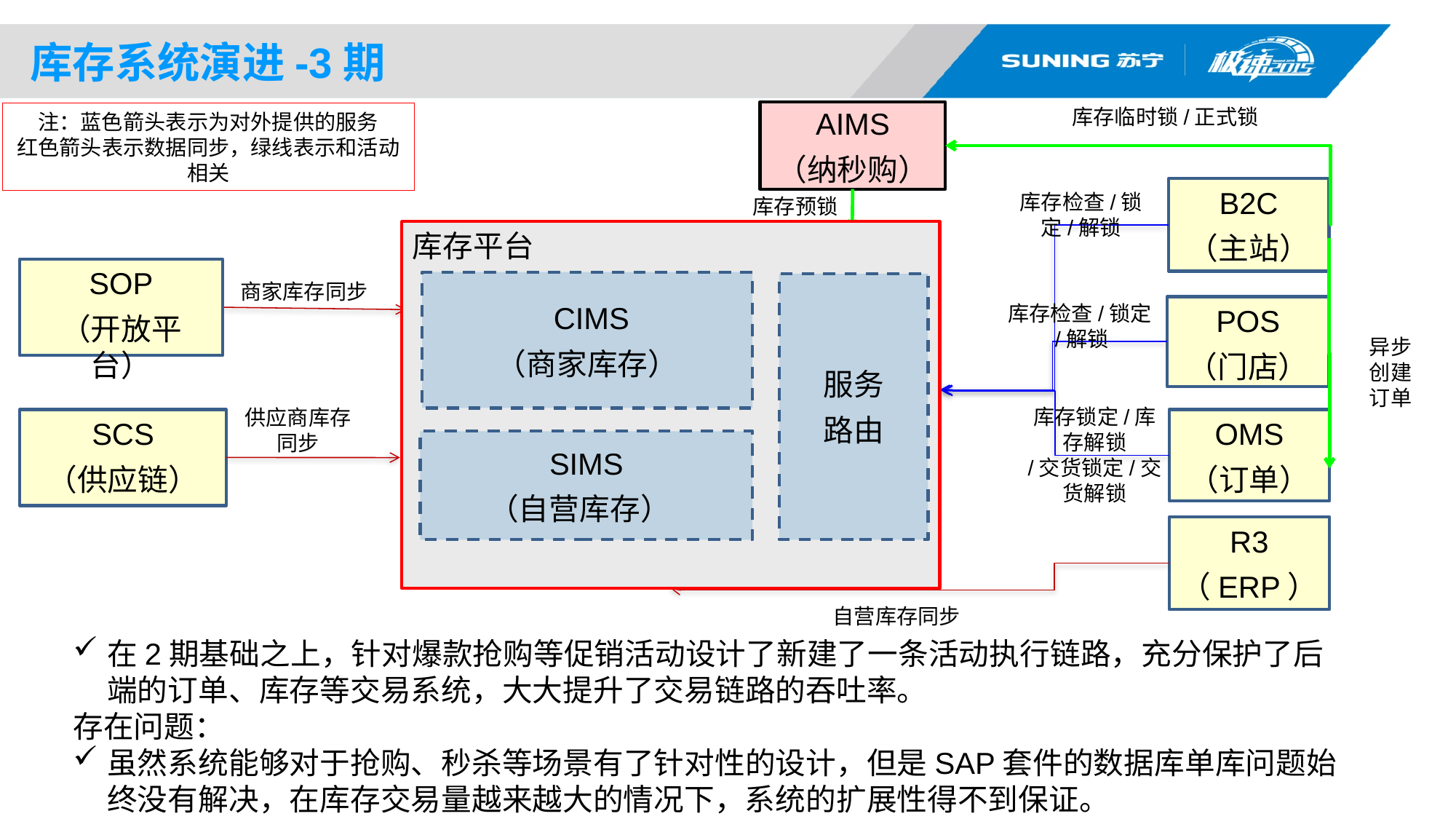

库存系统演进-3期

库存临时锁/正式锁
AIMS
（纳秒购）
注：蓝色箭头表示为对外提供的服务
红色箭头表示数据同步，绿线表示和活动相关
B2C
（主站）
库存检查/锁定/解锁
库存预锁
库存平台
库存预锁
SOP
（开放平台）

 CIMS
（商家库存）

商家库存同步
服务
路由
库存检查/锁定/解锁
POS
（门店）
异步
创建
订单
库存锁定/库存解锁
/交货锁定/交货解锁
供应商库存同步
SCS
（供应链）
OMS
（订单）
SIMS
（自营库存）
R3
（ERP）
自营库存同步
在2期基础之上，针对爆款抢购等促销活动设计了新建了一条活动执行链路，充分保护了后端的订单、库存等交易系统，大大提升了交易链路的吞吐率。
存在问题：
虽然系统能够对于抢购、秒杀等场景有了针对性的设计，但是SAP套件的数据库单库问题始终没有解决，在库存交易量越来越大的情况下，系统的扩展性得不到保证。